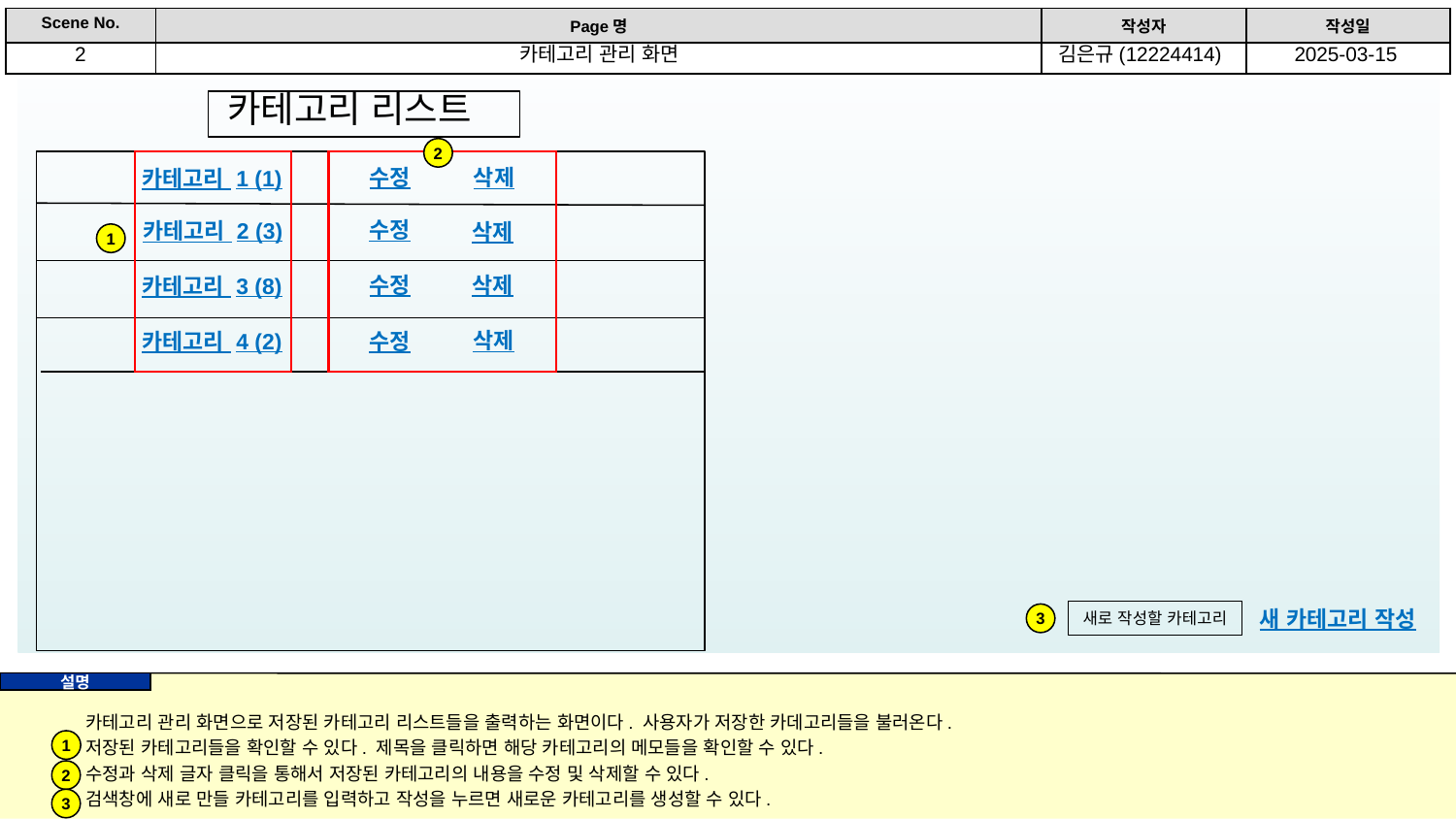

2
카테고리 관리 화면
김은규(12224414)
2025-03-15
     	    카테고리 리스트

2

수정
삭제
카테고리 1 (1)
수정
카테고리 2 (3)
삭제
1
삭제
수정
카테고리 3 (8)
삭제
카테고리 4 (2)
수정
새 카테고리 작성
새로 작성할 카테고리
3
카테고리 관리 화면으로 저장된 카테고리 리스트들을 출력하는 화면이다. 사용자가 저장한 카데고리들을 불러온다.
저장된 카테고리들을 확인할 수 있다. 제목을 클릭하면 해당 카테고리의 메모들을 확인할 수 있다.
수정과 삭제 글자 클릭을 통해서 저장된 카테고리의 내용을 수정 및 삭제할 수 있다.
검색창에 새로 만들 카테고리를 입력하고 작성을 누르면 새로운 카테고리를 생성할 수 있다.
1
2
3